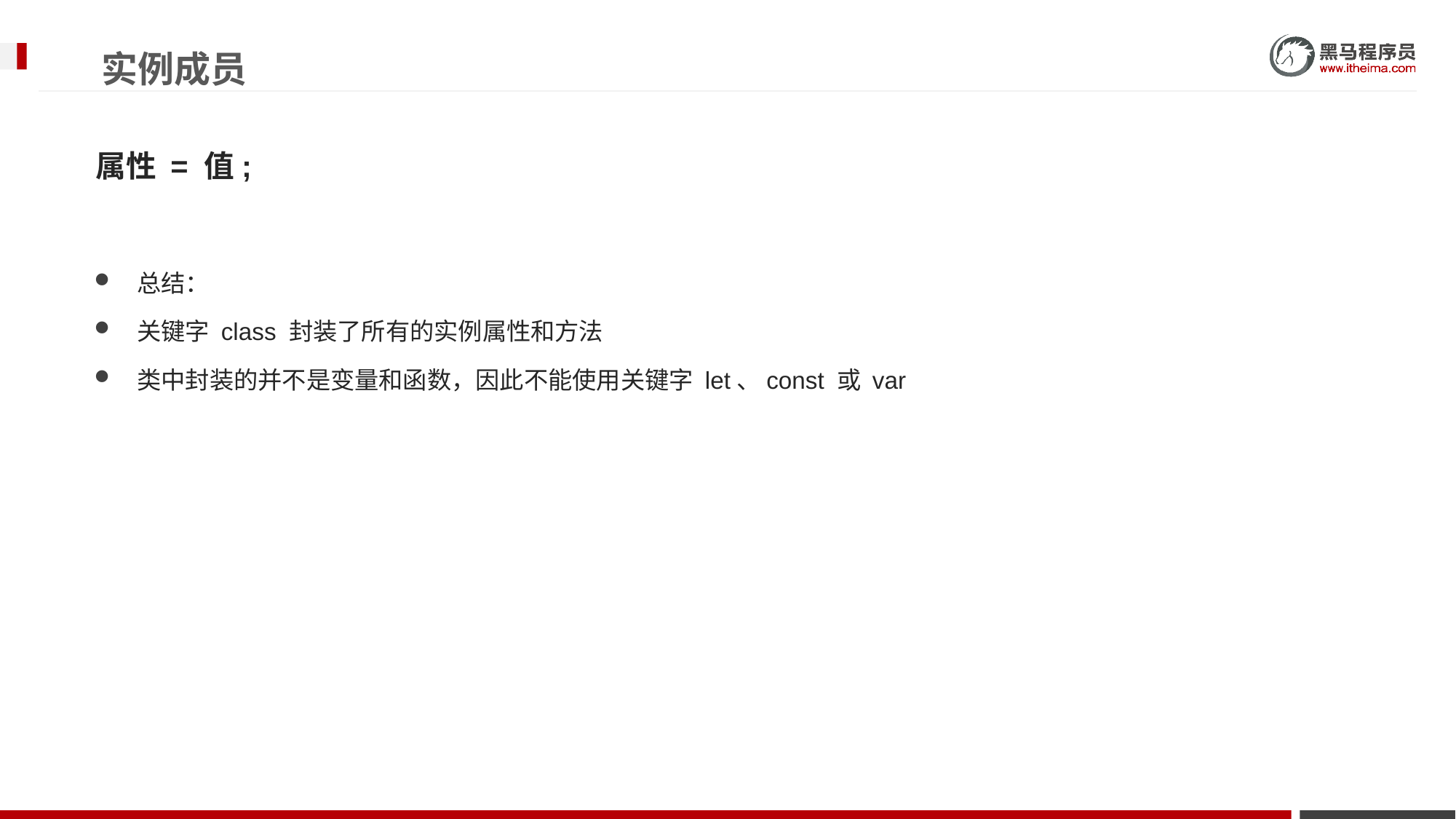

# 实例成员
属性 = 值;
总结：
关键字 class 封装了所有的实例属性和方法
类中封装的并不是变量和函数，因此不能使用关键字 let、const 或 var